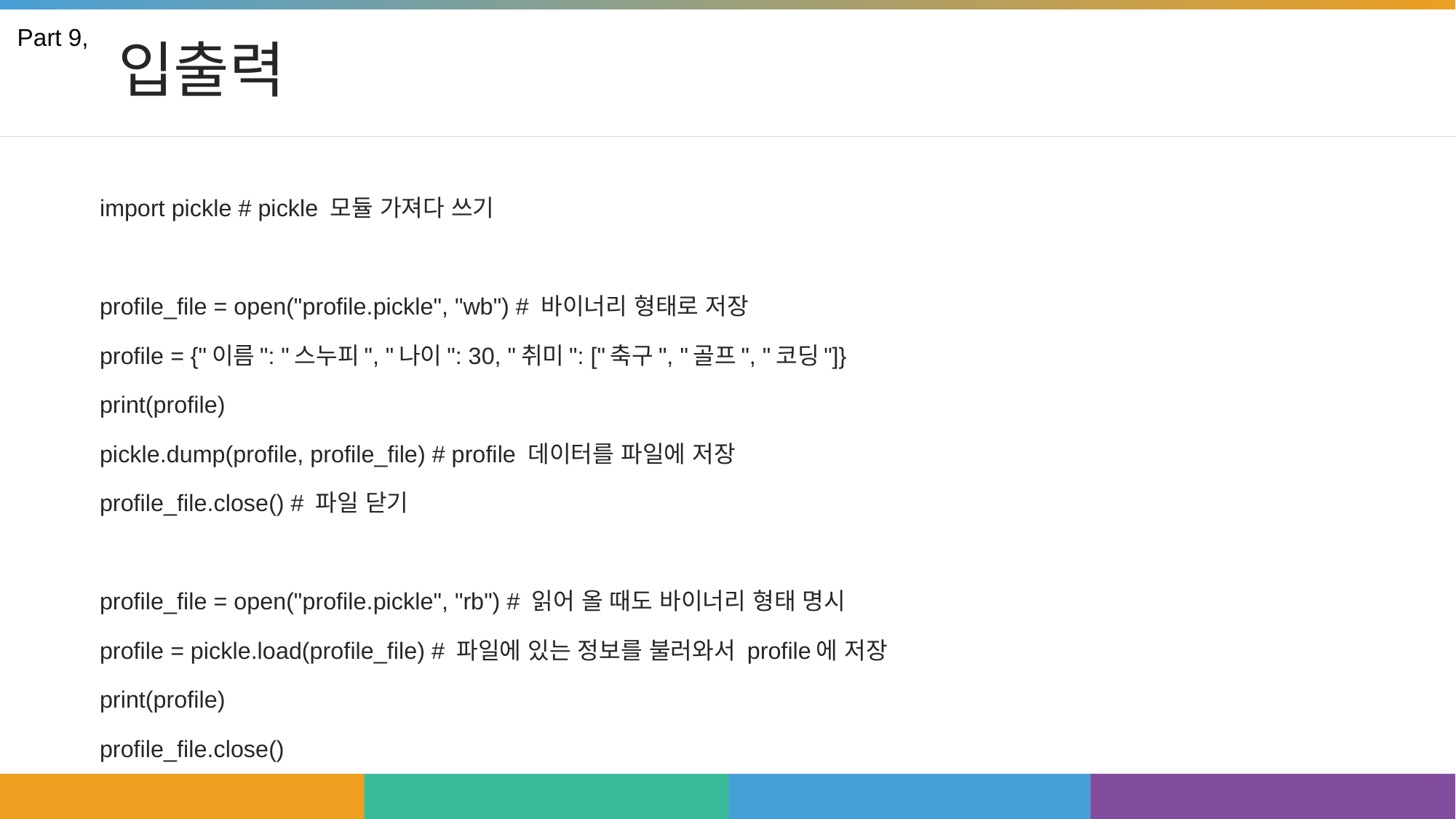

# 입출력
Part 9,
import pickle # pickle 모듈 가져다 쓰기

profile_file = open("profile.pickle", "wb") # 바이너리 형태로 저장
profile = {"이름": "스누피", "나이": 30, "취미": ["축구", "골프", "코딩"]}
print(profile)
pickle.dump(profile, profile_file) # profile 데이터를 파일에 저장
profile_file.close() # 파일 닫기

profile_file = open("profile.pickle", "rb") # 읽어 올 때도 바이너리 형태 명시
profile = pickle.load(profile_file) # 파일에 있는 정보를 불러와서 profile에 저장
print(profile)
profile_file.close()